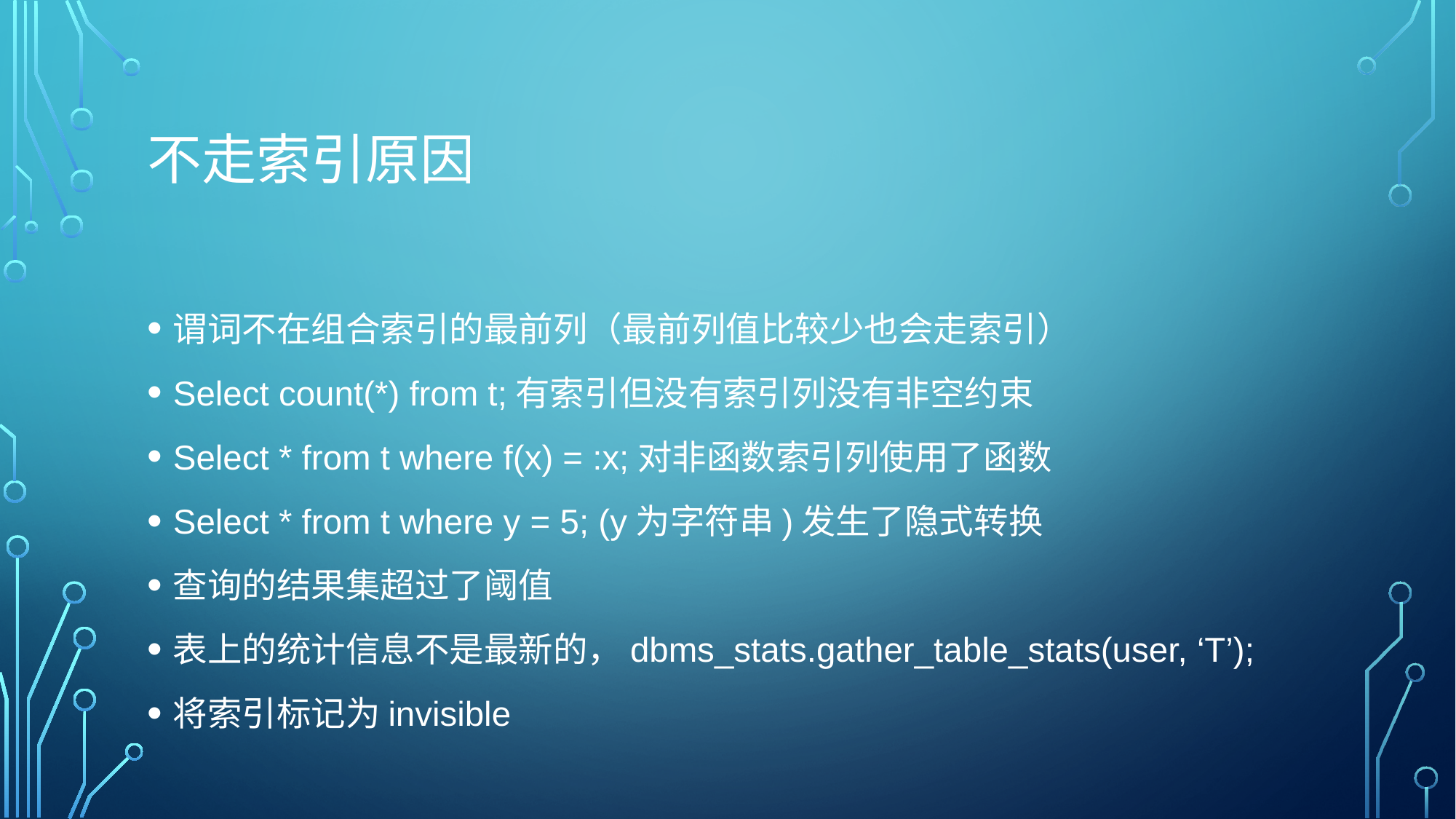

# 不走索引原因
谓词不在组合索引的最前列（最前列值比较少也会走索引）
Select count(*) from t;有索引但没有索引列没有非空约束
Select * from t where f(x) = :x;对非函数索引列使用了函数
Select * from t where y = 5; (y为字符串)发生了隐式转换
查询的结果集超过了阈值
表上的统计信息不是最新的，dbms_stats.gather_table_stats(user, ‘T’);
将索引标记为invisible